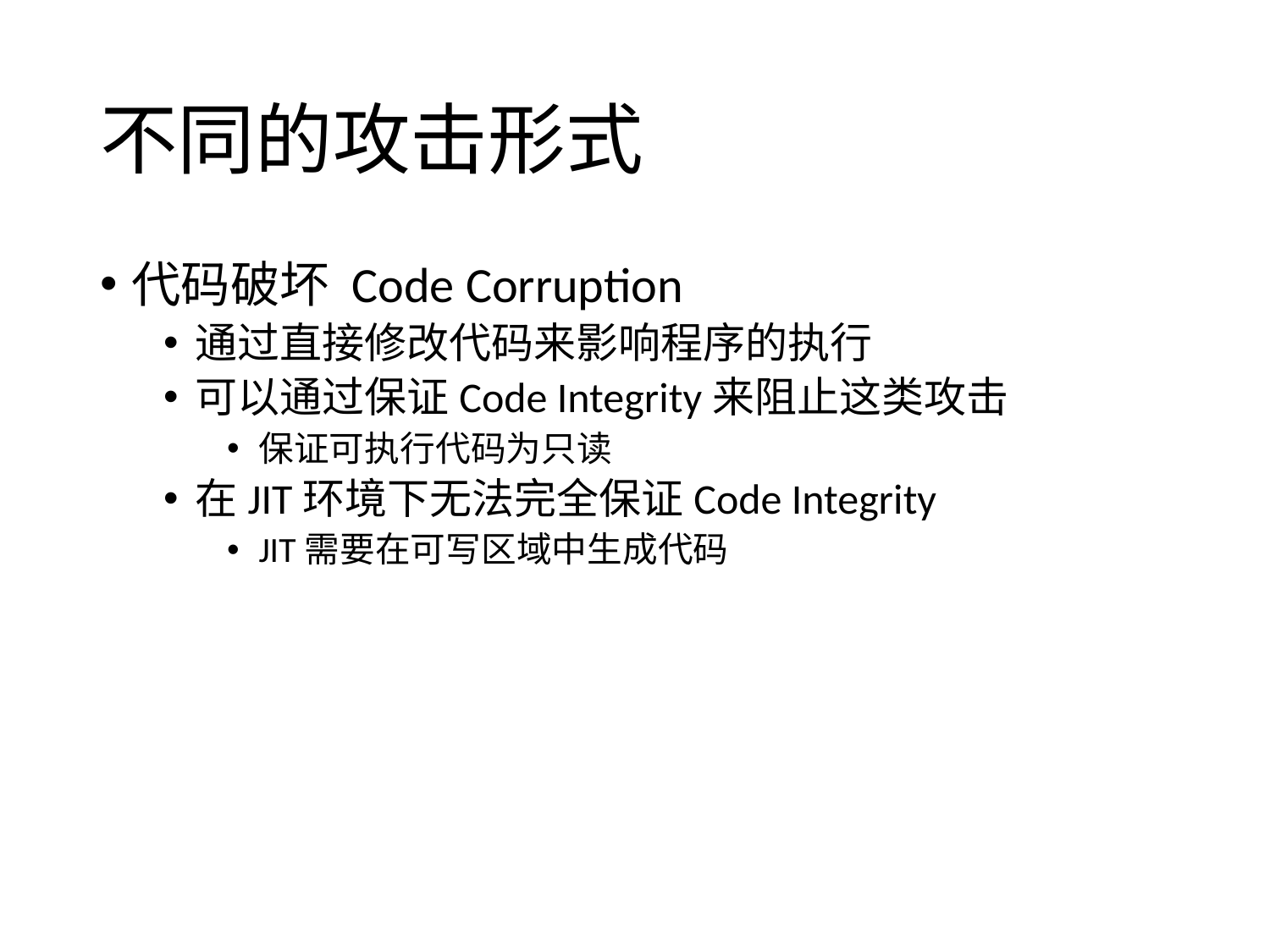

# 不同的攻击形式
代码破坏 Code Corruption
通过直接修改代码来影响程序的执行
可以通过保证Code Integrity来阻止这类攻击
保证可执行代码为只读
在JIT环境下无法完全保证Code Integrity
JIT需要在可写区域中生成代码